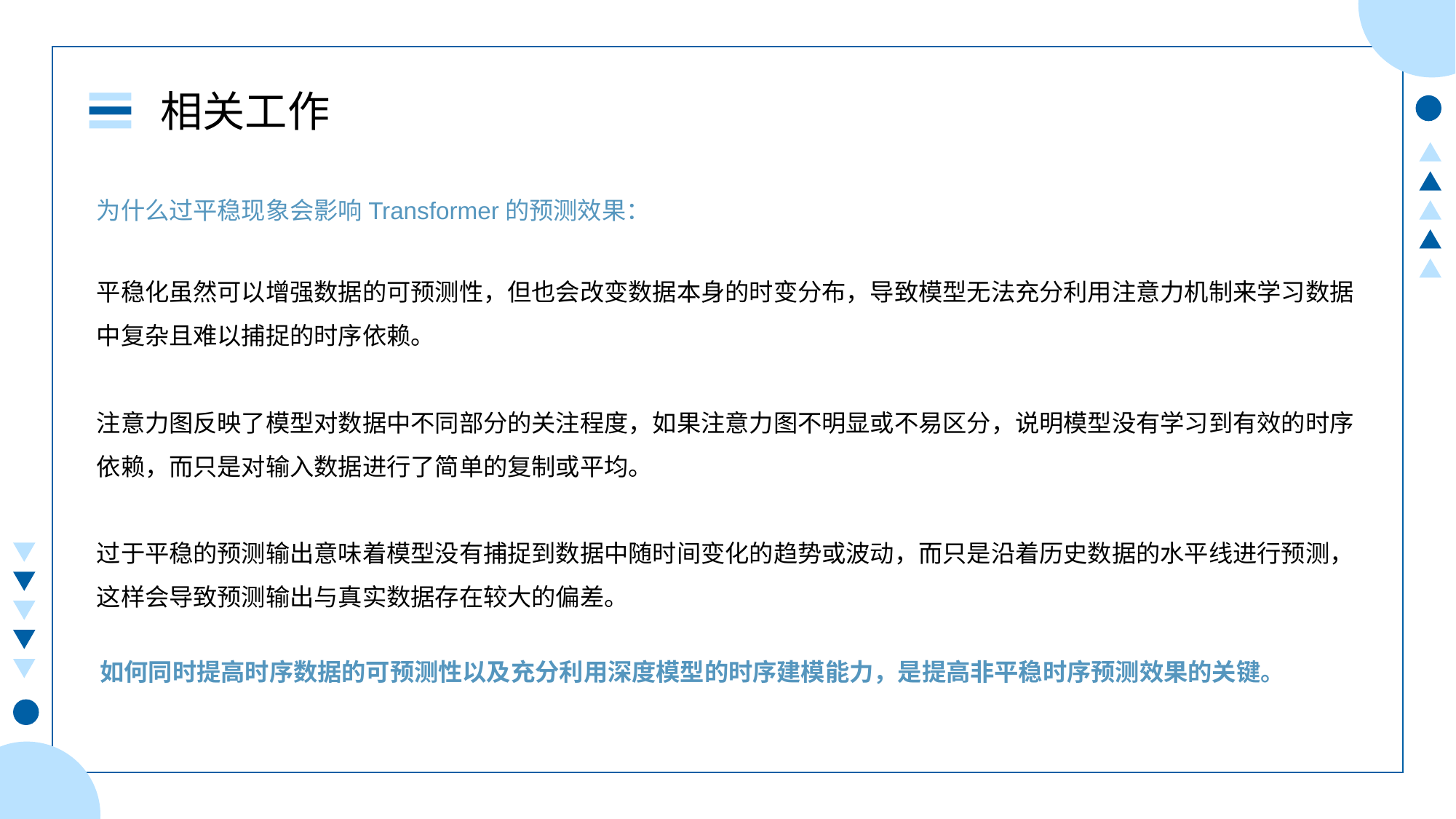

相关工作

为什么过平稳现象会影响Transformer的预测效果：

平稳化虽然可以增强数据的可预测性，但也会改变数据本身的时变分布，导致模型无法充分利用注意力机制来学习数据中复杂且难以捕捉的时序依赖。

注意力图反映了模型对数据中不同部分的关注程度，如果注意力图不明显或不易区分，说明模型没有学习到有效的时序依赖，而只是对输入数据进行了简单的复制或平均。

过于平稳的预测输出意味着模型没有捕捉到数据中随时间变化的趋势或波动，而只是沿着历史数据的水平线进行预测，这样会导致预测输出与真实数据存在较大的偏差。

如何同时提高时序数据的可预测性以及充分利用深度模型的时序建模能力，是提高非平稳时序预测效果的关键。